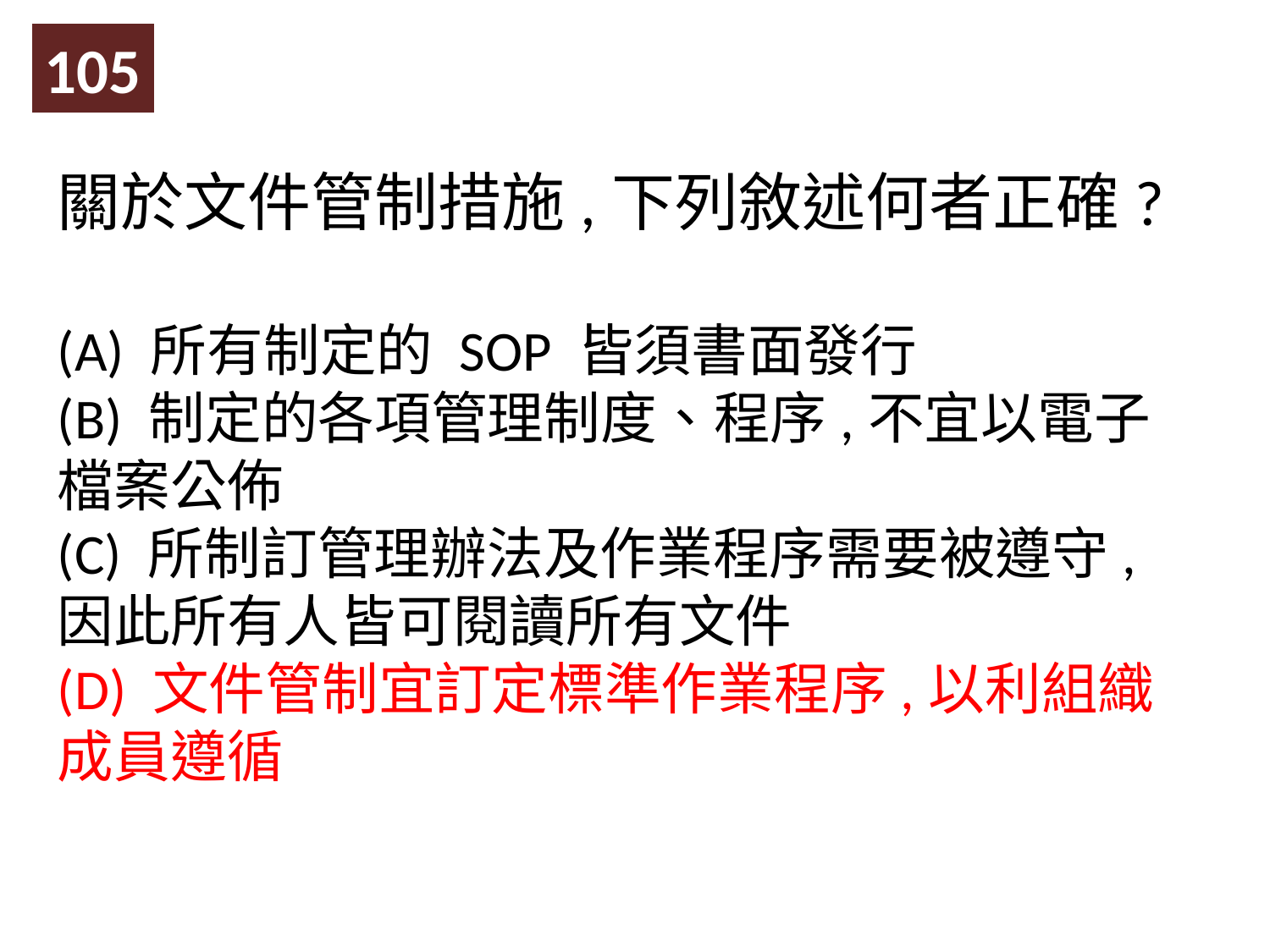

105
關於文件管制措施,下列敘述何者正確?

(A) 所有制定的 SOP 皆須書面發行
(B) 制定的各項管理制度、程序,不宜以電子檔案公佈
(C) 所制訂管理辦法及作業程序需要被遵守,因此所有人皆可閱讀所有文件
(D) 文件管制宜訂定標準作業程序,以利組織成員遵循